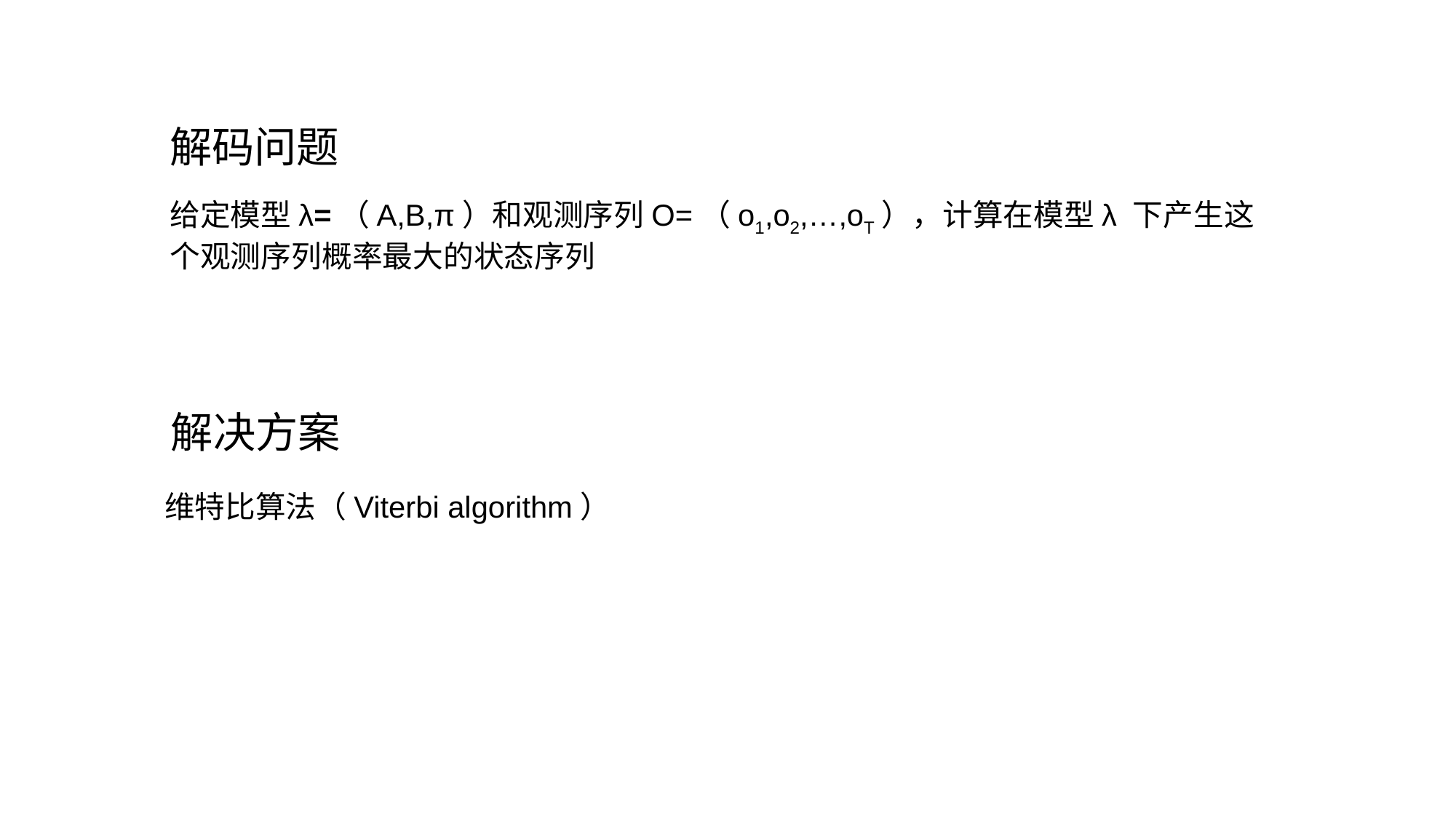

解码问题
给定模型λ=（A,B,π）和观测序列O=（o1,o2,…,oT），计算在模型λ 下产生这个观测序列概率最大的状态序列
解决方案
维特比算法（Viterbi algorithm）